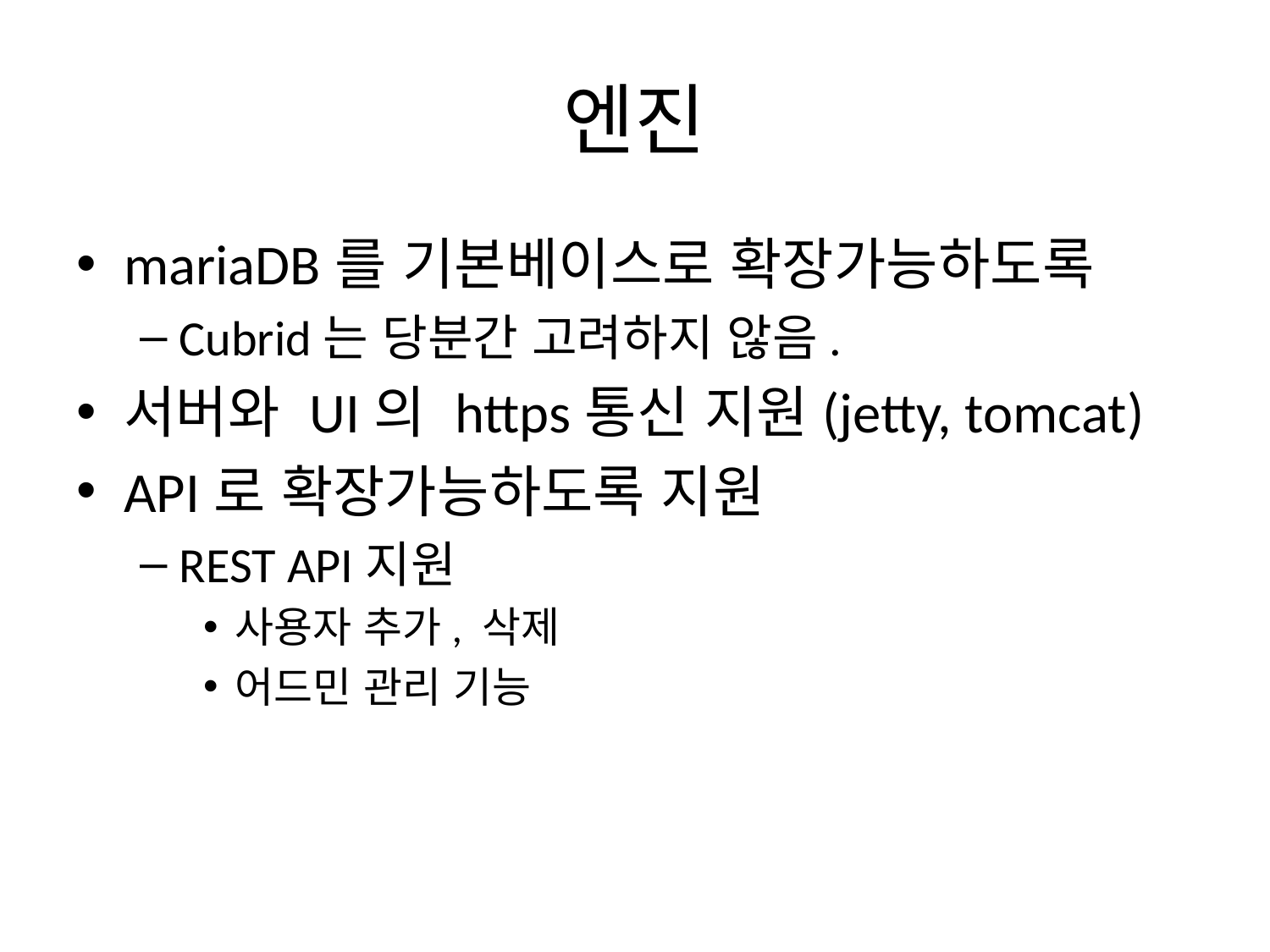

# 엔진
mariaDB를 기본베이스로 확장가능하도록
Cubrid는 당분간 고려하지 않음.
서버와 UI의 https통신 지원(jetty, tomcat)
API로 확장가능하도록 지원
REST API지원
사용자 추가, 삭제
어드민 관리 기능